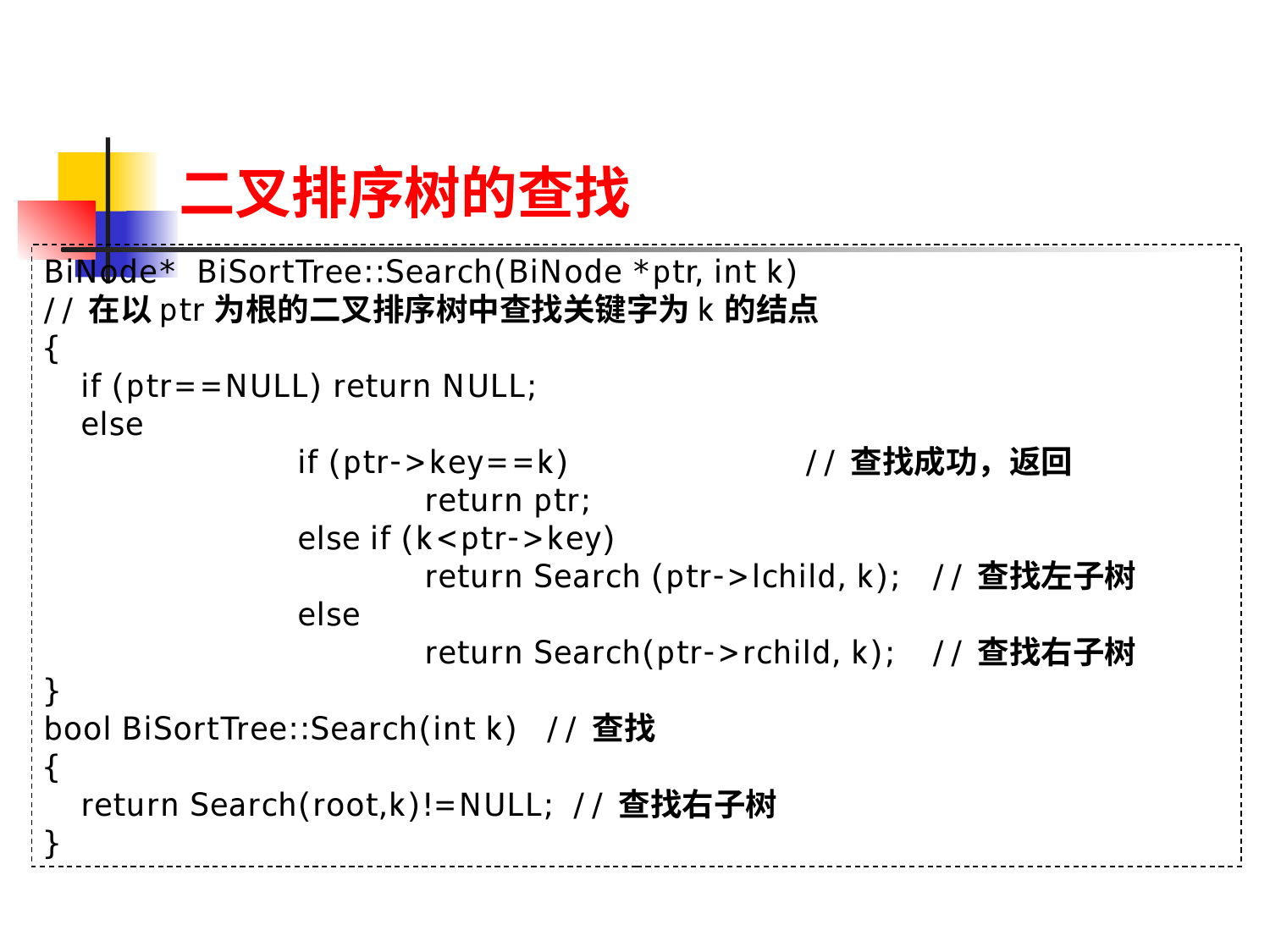

二叉排序树的查找
BiNode*  BiSortTree::Search(BiNode *ptr, int k)
//在以ptr为根的二叉排序树中查找关键字为k的结点
{
    if (ptr==NULL) return NULL;
    else
		if (ptr->key==k)  		//查找成功，返回
			return ptr;
		else if (k<ptr->key)
			return Search (ptr->lchild, k);  	//查找左子树
		else
			return Search(ptr->rchild, k);  	//查找右子树
}
bool BiSortTree::Search(int k)   //查找
{
    return Search(root,k)!=NULL;  //查找右子树
}